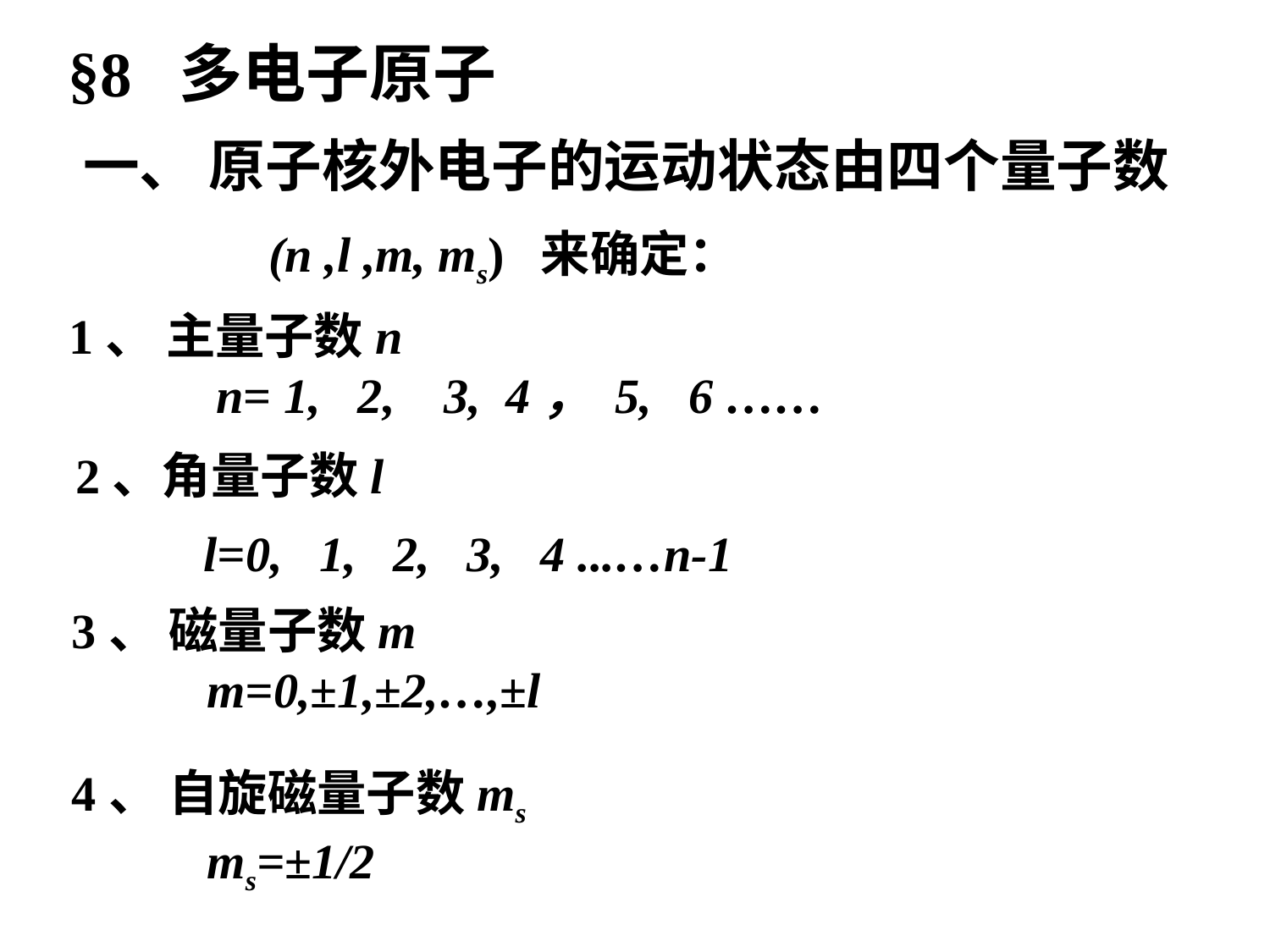

§8  多电子原子
 一、 原子核外电子的运动状态由四个量子数
                 (n ,l ,m, ms)  来确定：
1、 主量子数n
            n= 1,   2,    3,  4， 5,   6 ……
   2、角量子数l
             l=0,   1,   2,   3,   4 ...…n-1
3、 磁量子数m
           m=0,±1,±2,…,±l
4、 自旋磁量子数ms
           ms=±1/2